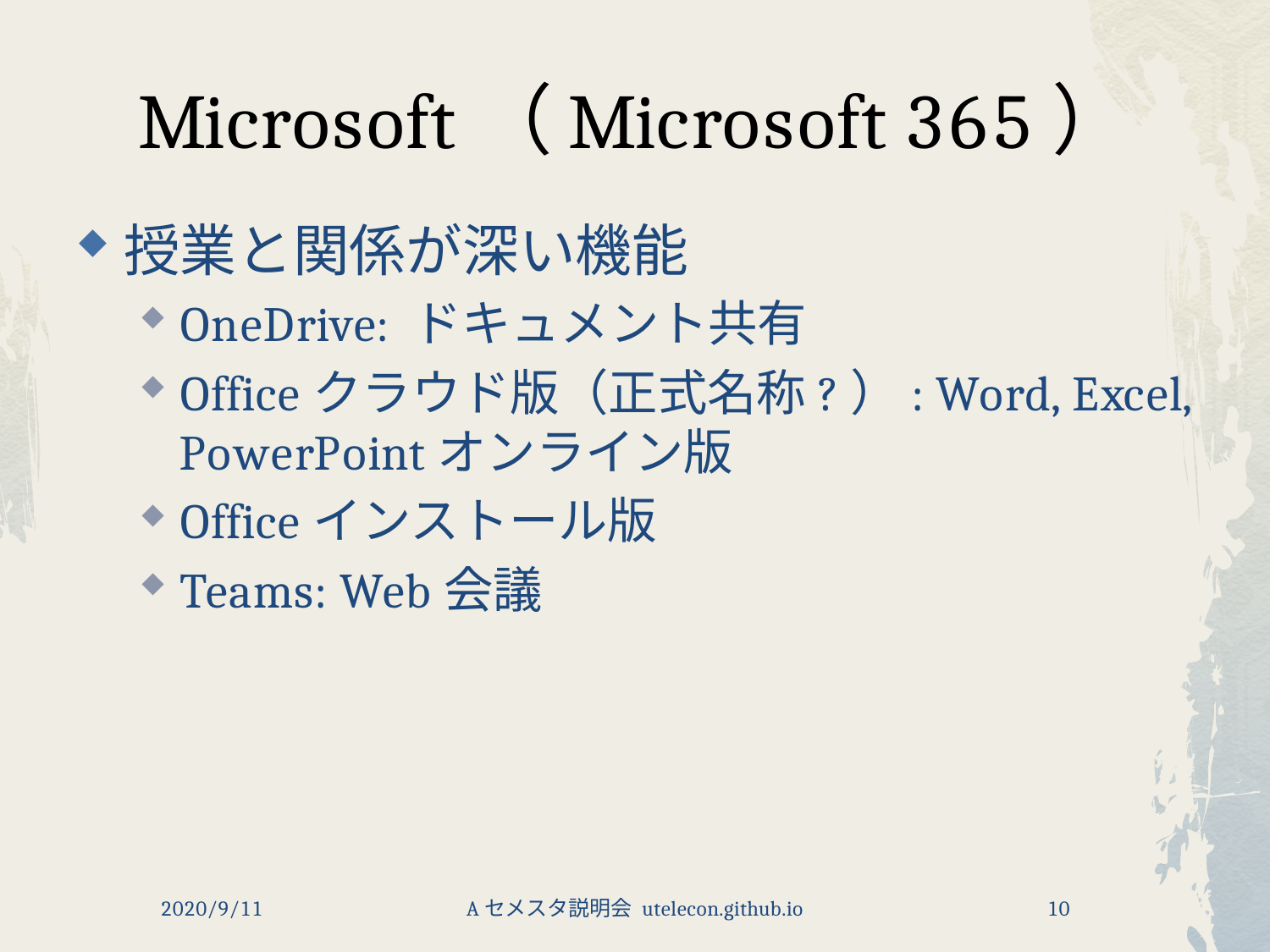

# Microsoft（Microsoft 365）
授業と関係が深い機能
OneDrive: ドキュメント共有
Officeクラウド版（正式名称?）: Word, Excel, PowerPointオンライン版
Officeインストール版
Teams: Web会議
2020/9/11
Aセメスタ説明会 utelecon.github.io
10